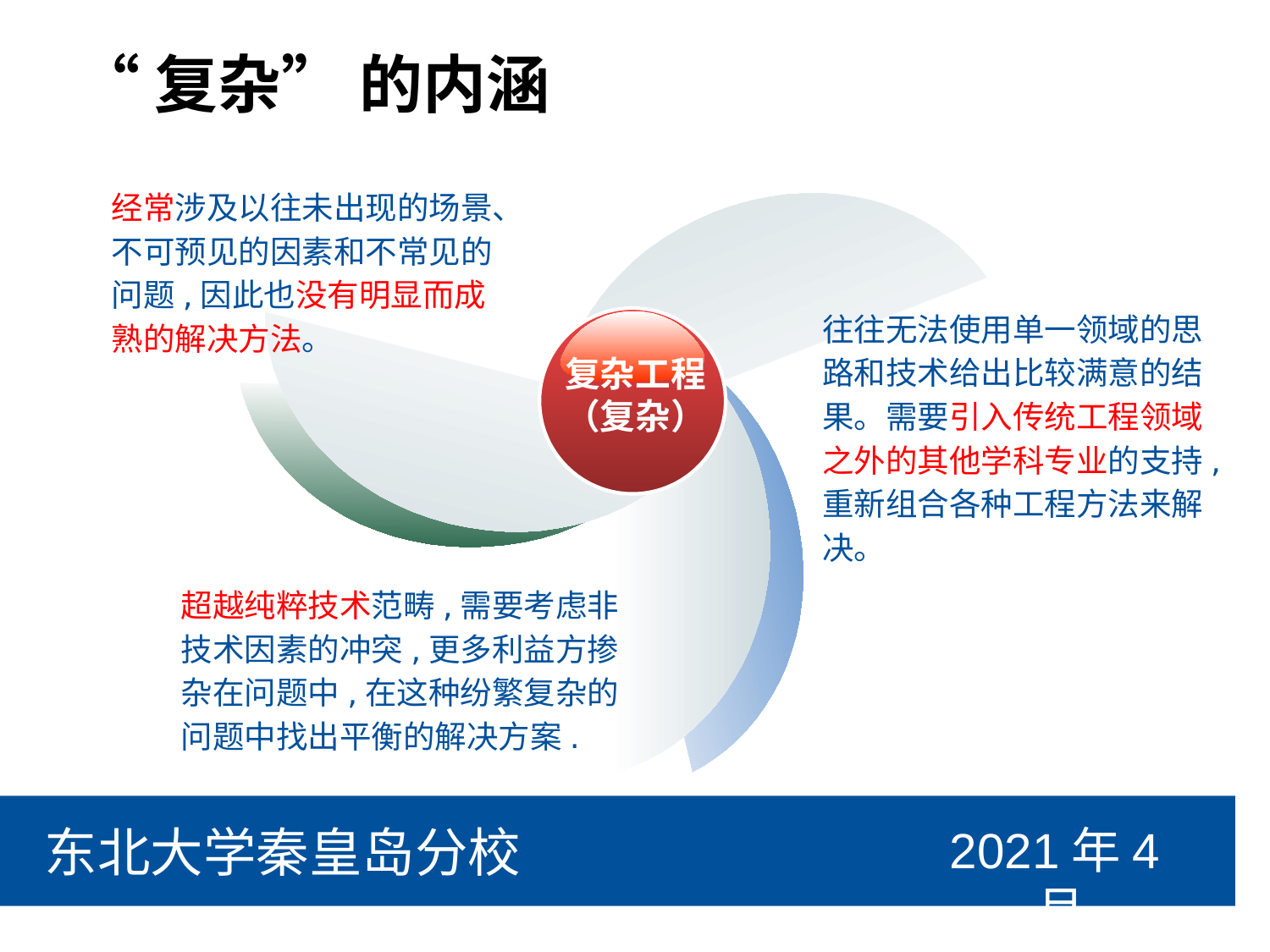

# “复杂” 的内涵
经常涉及以往未出现的场景、不可预见的因素和不常见的问题,因此也没有明显而成熟的解决方法。

往往无法使用单一领域的思路和技术给出比较满意的结果。需要引入传统工程领域之外的其他学科专业的支持,重新组合各种工程方法来解决。

复杂工程
（复杂）
超越纯粹技术范畴,需要考虑非技术因素的冲突,更多利益方掺杂在问题中,在这种纷繁复杂的问题中找出平衡的解决方案.